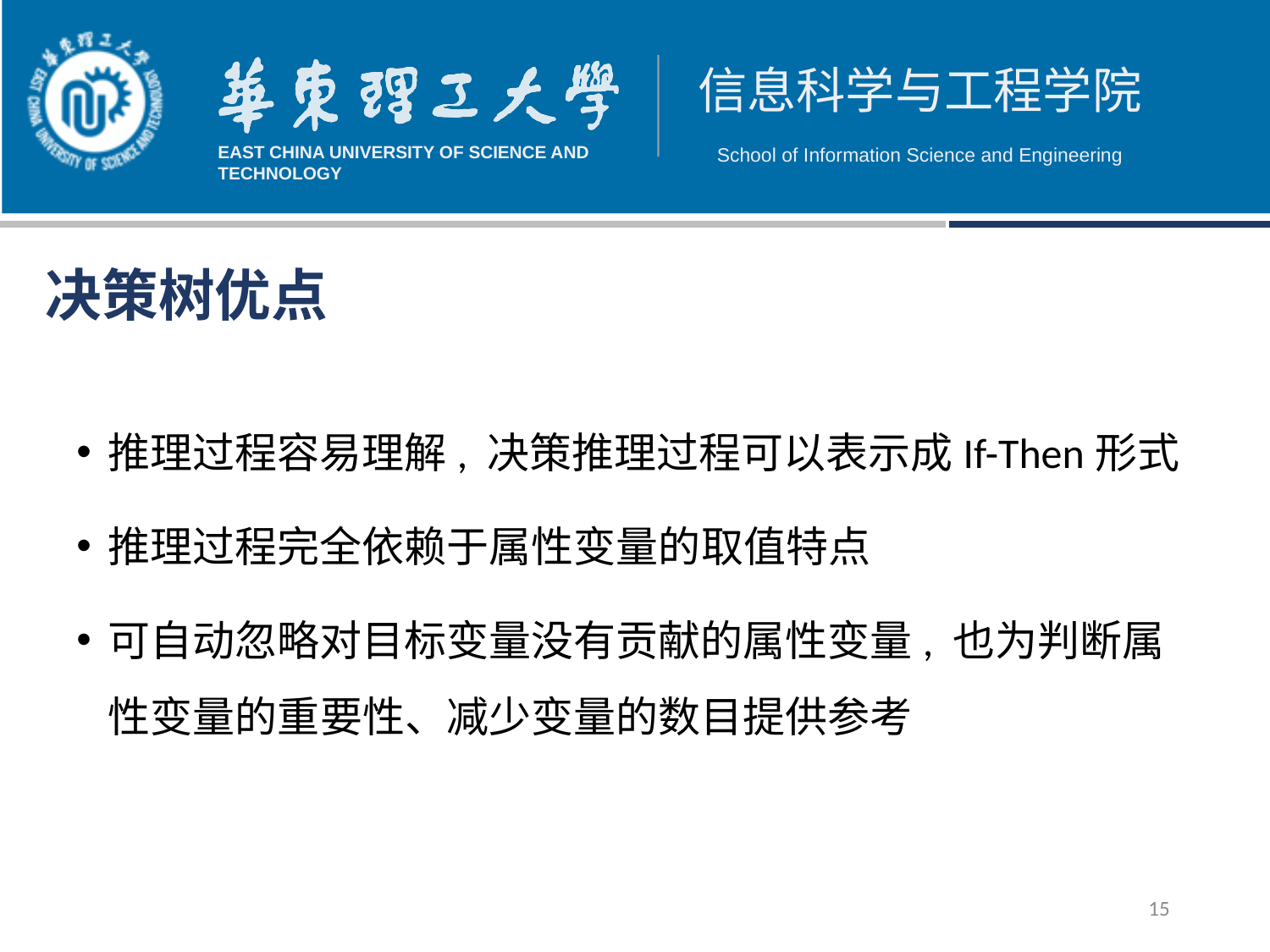

决策树优点
推理过程容易理解, 决策推理过程可以表示成If-Then形式
推理过程完全依赖于属性变量的取值特点
可自动忽略对目标变量没有贡献的属性变量, 也为判断属性变量的重要性、减少变量的数目提供参考
15